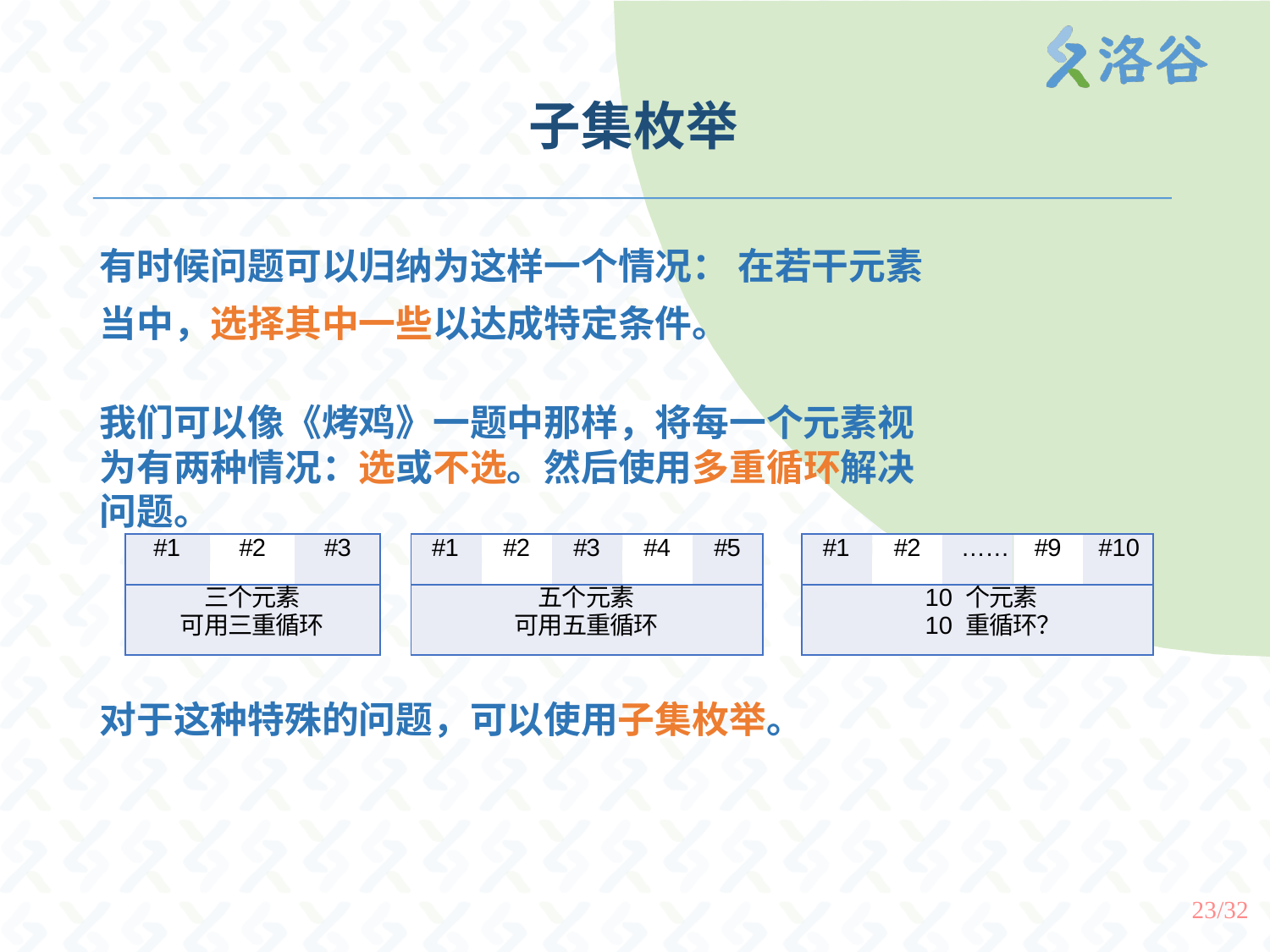

# 子集枚举

有时候问题可以归纳为这样一个情况： 在若干元素当中，选择其中一些以达成特定条件。

我们可以像《烤鸡》一题中那样，将每一个元素视为有两种情况：选或不选。然后使用多重循环解决问题。
| #1 | #2 | #3 |
| --- | --- | --- |
| 三个元素 可用三重循环 |  |  |
| #1 | #2 | #3 | #4 | #5 |
| --- | --- | --- | --- | --- |
| 五个元素 可用五重循环 |  |  |  |  |
| #1 | #2 | …… | #9 | #10 |
| --- | --- | --- | --- | --- |
| 10 个元素 10 重循环？ |  |  |  |  |

对于这种特殊的问题，可以使用子集枚举。
23/32